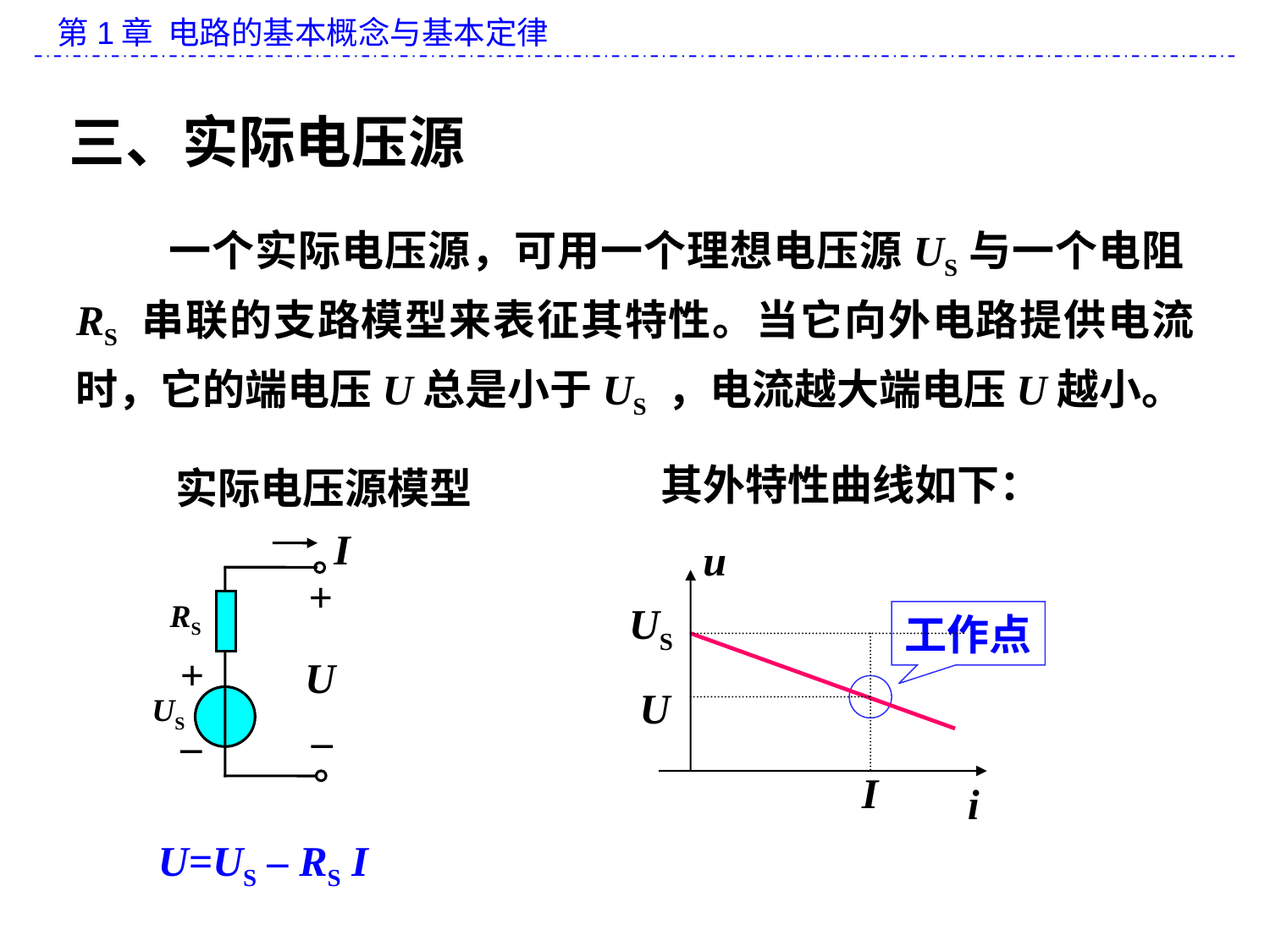

三、实际电压源
一个实际电压源，可用一个理想电压源US与一个电阻RS 串联的支路模型来表征其特性。当它向外电路提供电流时，它的端电压U总是小于US ，电流越大端电压U越小。
其外特性曲线如下：
实际电压源模型
I

+

RS

+
U
US

_
_

u

i
US

工作点

I
U

U=US – RS I